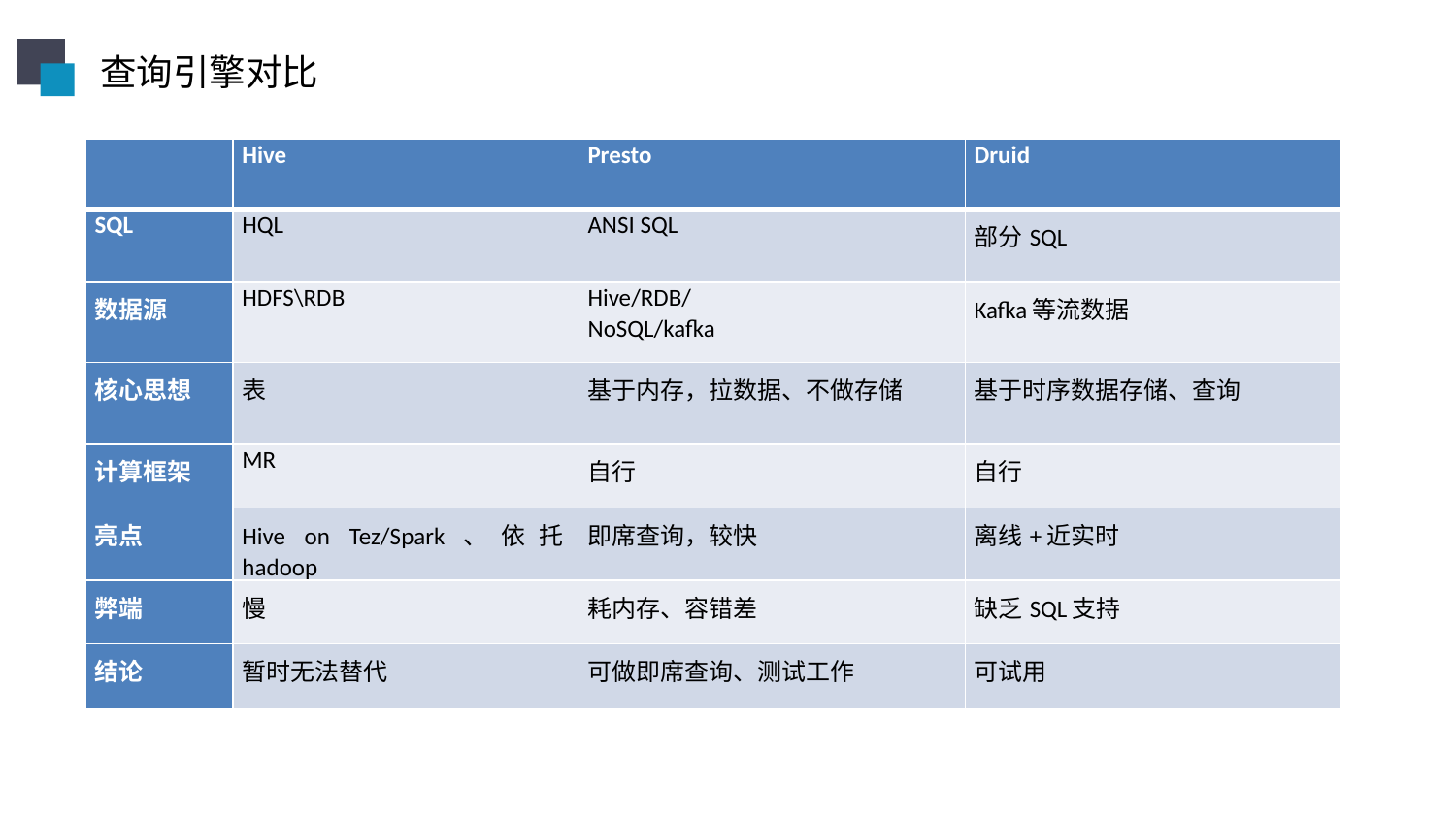

查询引擎对比
|  | Hive | Presto | Druid |
| --- | --- | --- | --- |
| SQL | HQL | ANSI SQL | 部分SQL |
| 数据源 | HDFS\RDB | Hive/RDB/ NoSQL/kafka | Kafka等流数据 |
| 核心思想 | 表 | 基于内存，拉数据、不做存储 | 基于时序数据存储、查询 |
| 计算框架 | MR | 自行 | 自行 |
| 亮点 | Hive on Tez/Spark、依托hadoop | 即席查询，较快 | 离线+近实时 |
| 弊端 | 慢 | 耗内存、容错差 | 缺乏SQL支持 |
| 结论 | 暂时无法替代 | 可做即席查询、测试工作 | 可试用 |